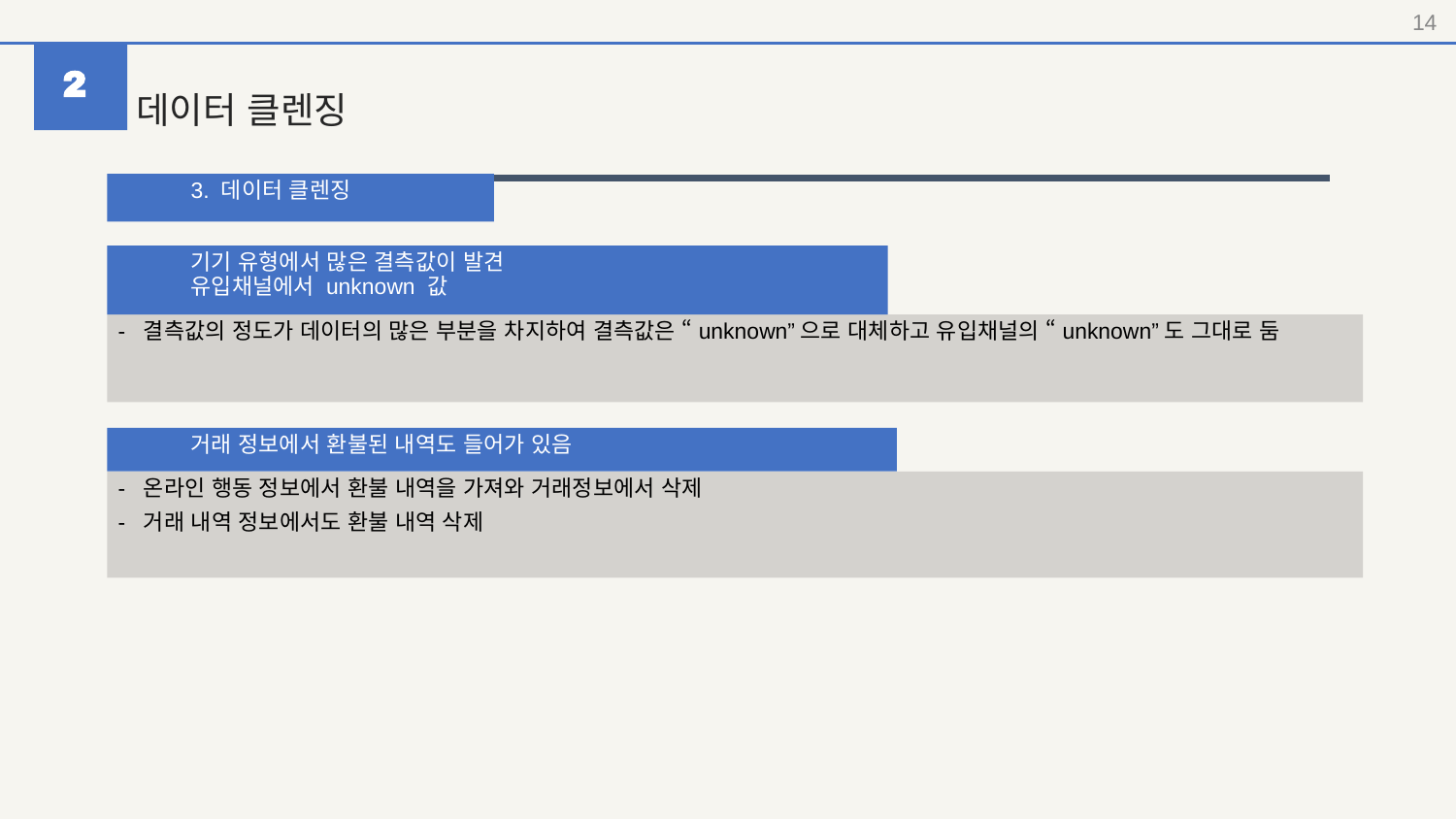

14
# 데이터 클렌징
2
3. 데이터 클렌징
기기 유형에서 많은 결측값이 발견
유입채널에서 unknown 값
-  결측값의 정도가 데이터의 많은 부분을 차지하여 결측값은 “unknown”으로 대체하고 유입채널의 “unknown”도 그대로 둠
거래 정보에서 환불된 내역도 들어가 있음

-  온라인 행동 정보에서 환불 내역을 가져와 거래정보에서 삭제
-  거래 내역 정보에서도 환불 내역 삭제